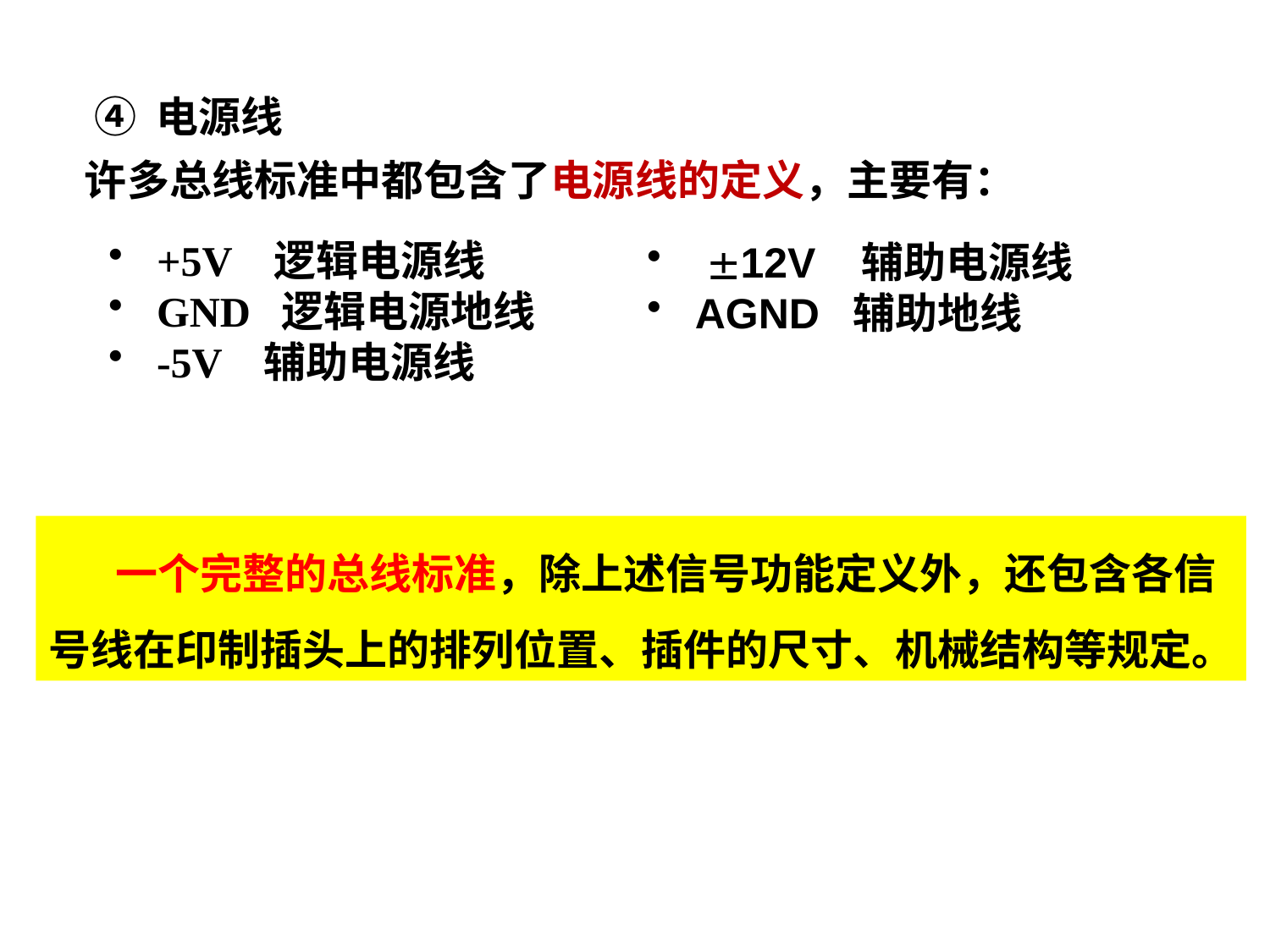

④ 电源线
许多总线标准中都包含了电源线的定义，主要有：
+5V   逻辑电源线
GND  逻辑电源地线
-5V   辅助电源线
 ±12V   辅助电源线
AGND  辅助地线
      一个完整的总线标准，除上述信号功能定义外，还包含各信号线在印制插头上的排列位置、插件的尺寸、机械结构等规定。
162